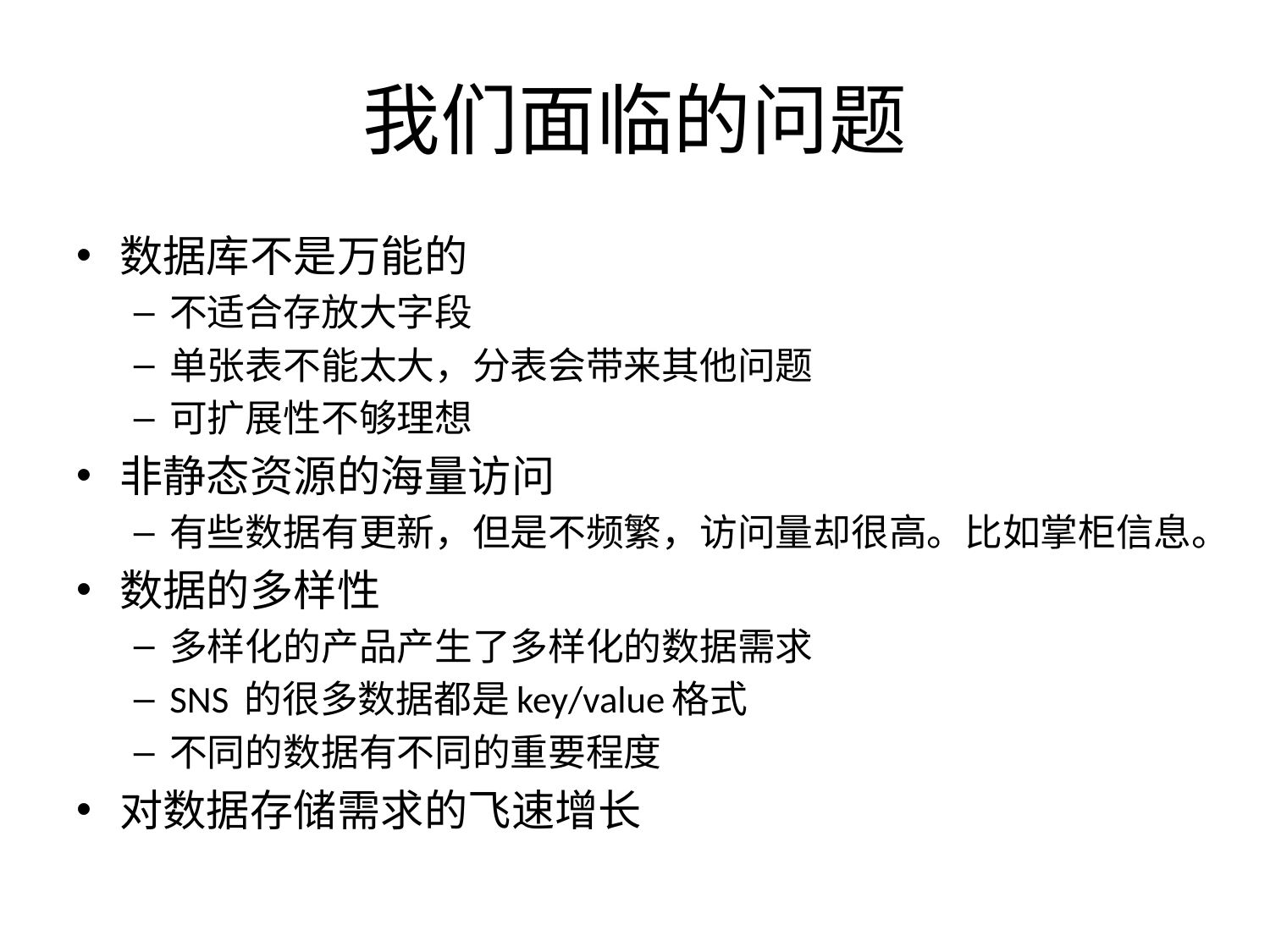

# 我们面临的问题
数据库不是万能的
不适合存放大字段
单张表不能太大，分表会带来其他问题
可扩展性不够理想
非静态资源的海量访问
有些数据有更新，但是不频繁，访问量却很高。比如掌柜信息。
数据的多样性
多样化的产品产生了多样化的数据需求
SNS 的很多数据都是key/value格式
不同的数据有不同的重要程度
对数据存储需求的飞速增长